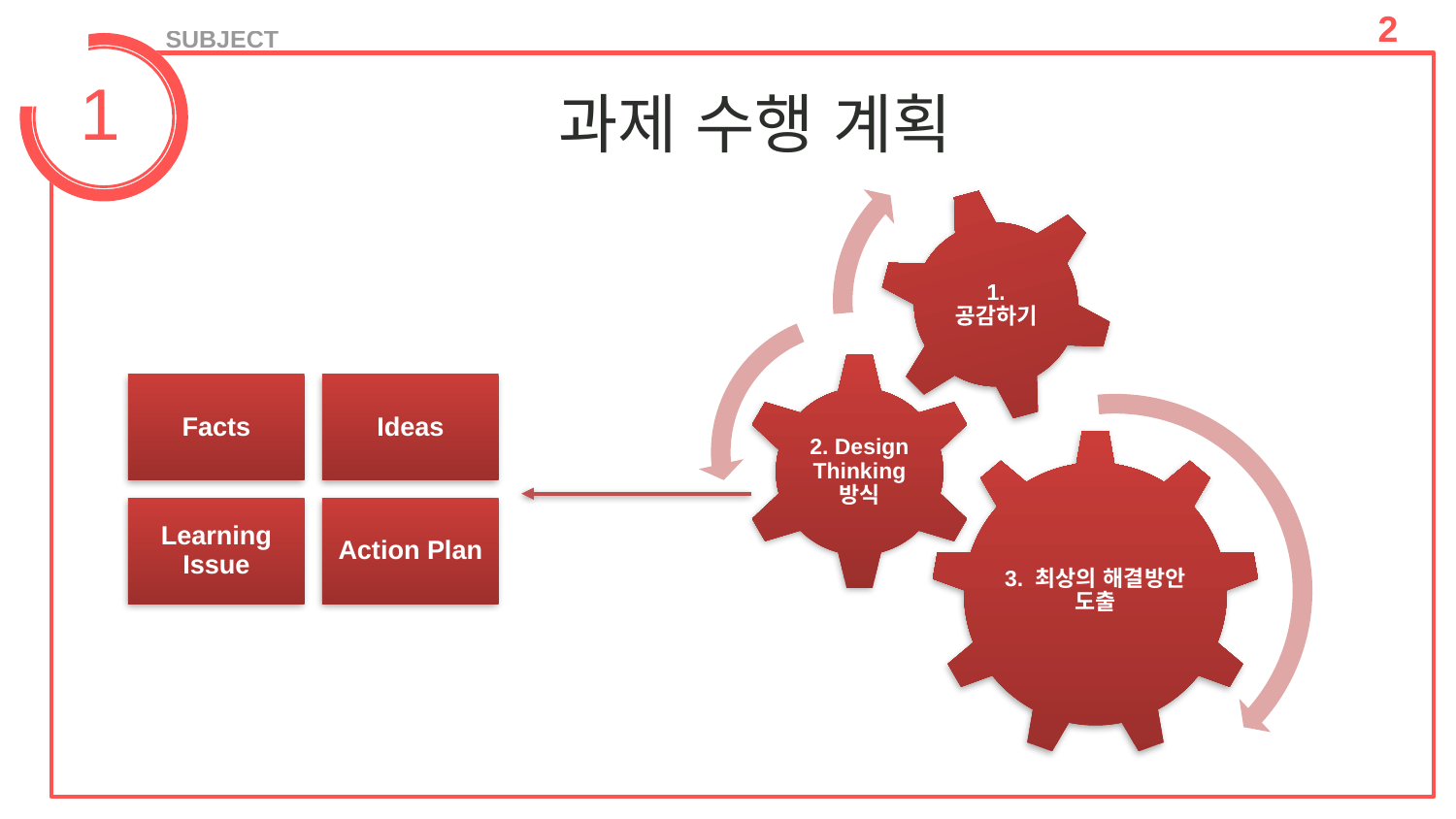

2
SUBJECT
1
과제 수행 계획
3. 최상의 해결방안 도출
2. Design Thinking 방식
1. 공감하기
Facts
Ideas
Learning Issue
Action Plan